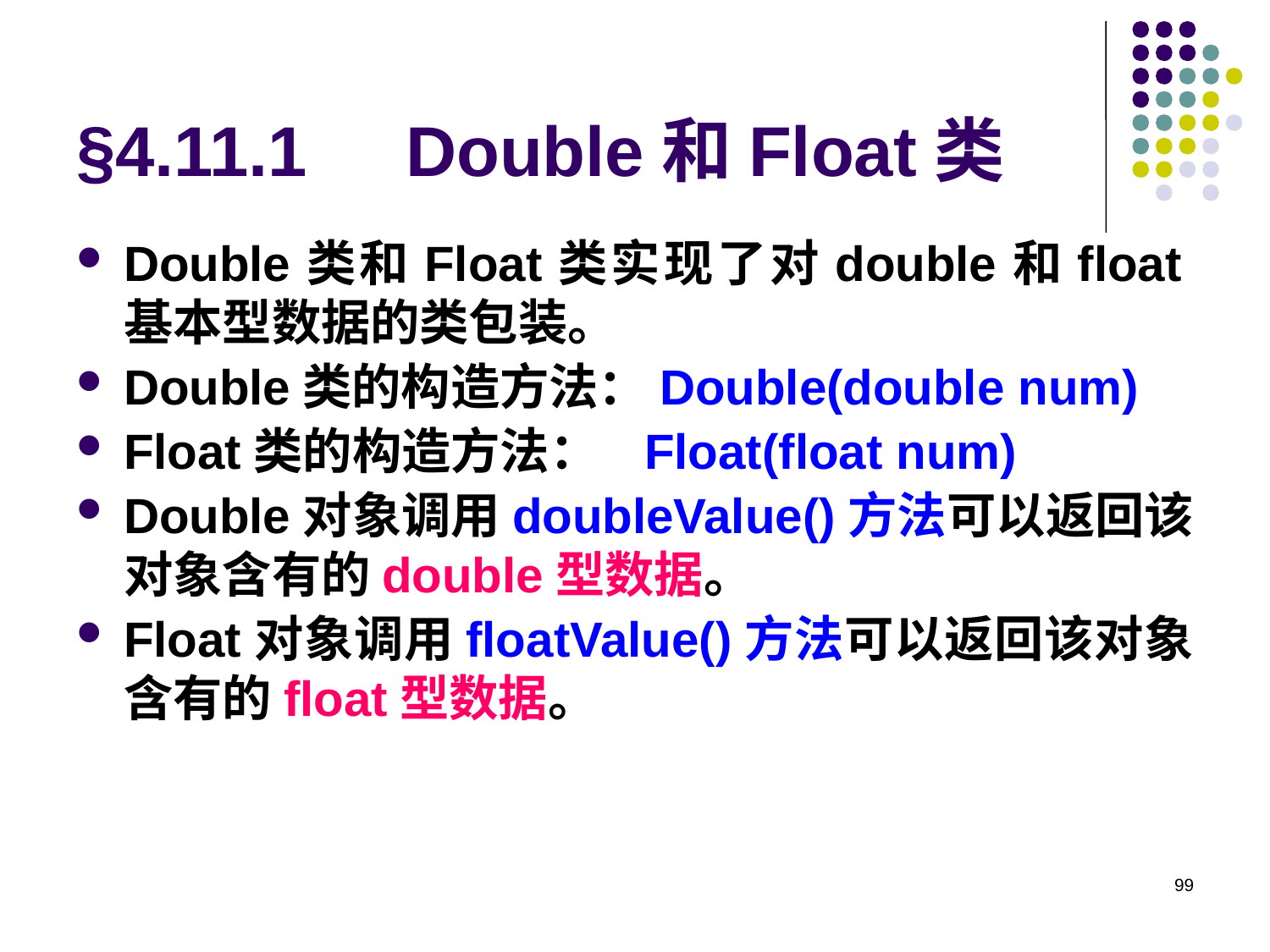

# §4.11.1     Double和Float类
Double类和Float类实现了对double和float基本型数据的类包装。
Double类的构造方法：Double(double num)
Float类的构造方法：   Float(float num)
Double对象调用doubleValue()方法可以返回该对象含有的double型数据。
Float对象调用floatValue()方法可以返回该对象含有的float型数据。

99